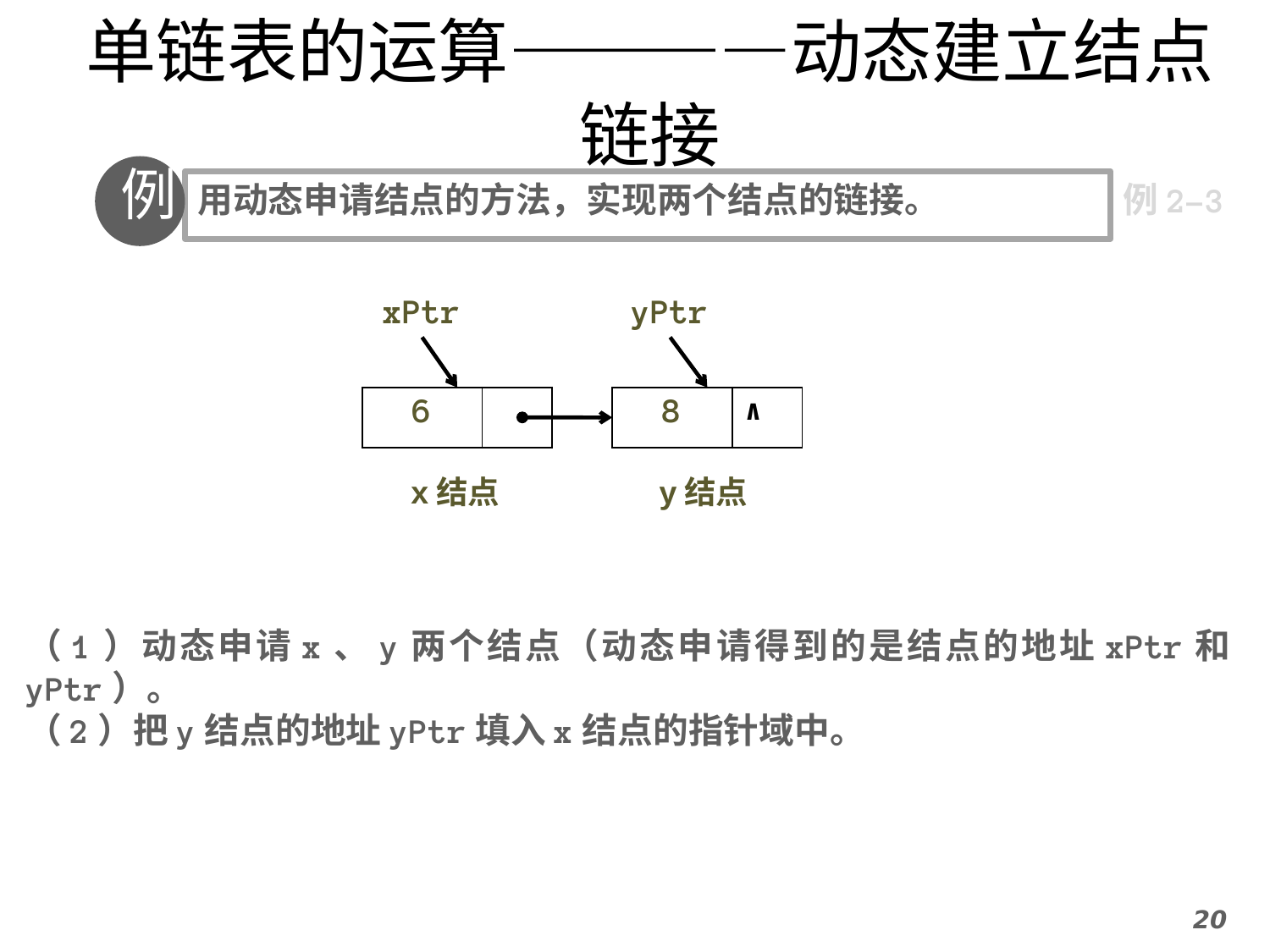

# 单链表的运算————动态建立结点链接
例
用动态申请结点的方法，实现两个结点的链接。
例2-3
xPtr
yPtr
| 6 |  |
| --- | --- |
| 8 | ∧ |
| --- | --- |

x结点
y结点
（1）动态申请x、y两个结点（动态申请得到的是结点的地址xPtr和yPtr）。
（2）把y结点的地址yPtr填入x结点的指针域中。
20